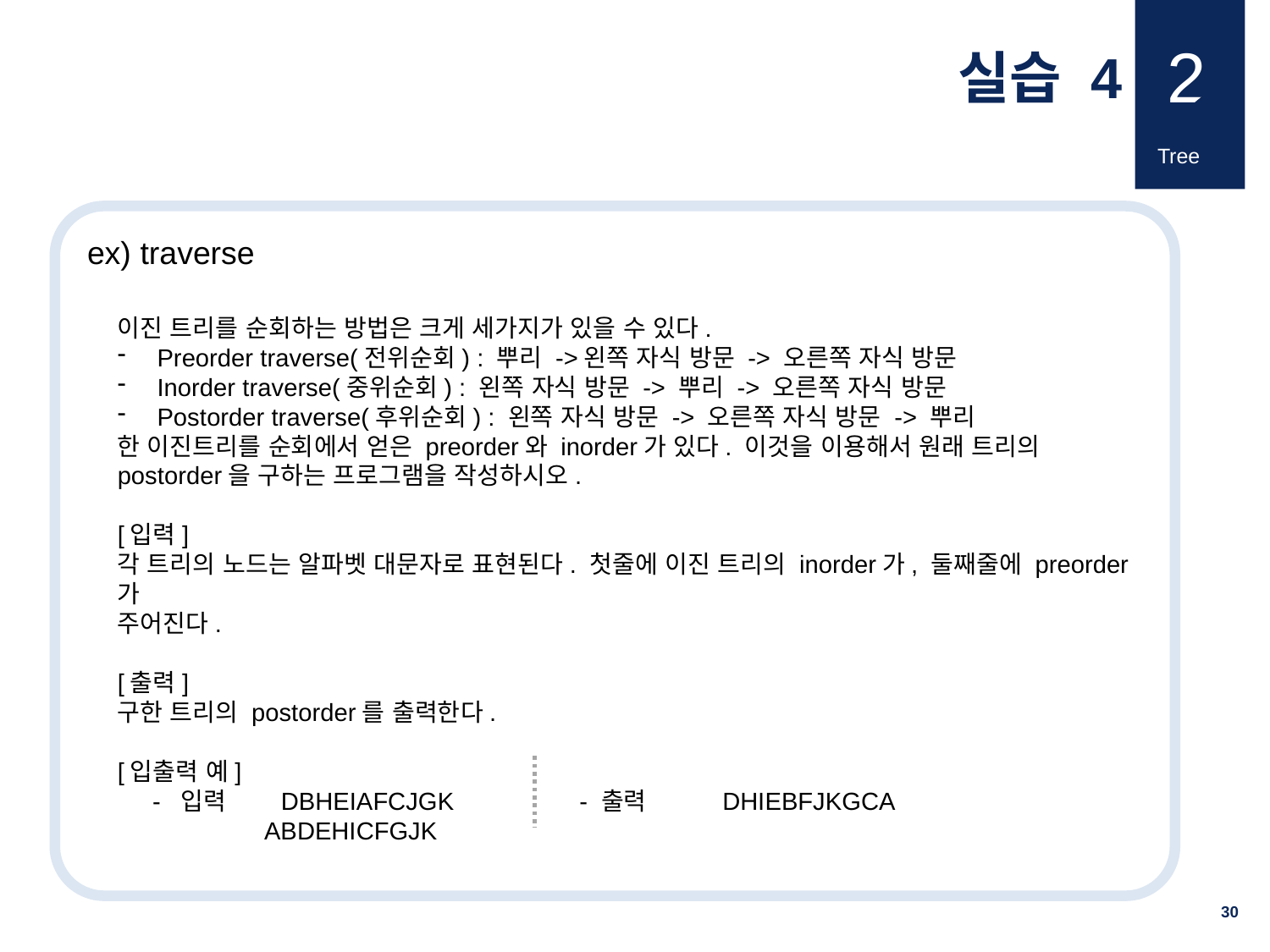

2

실습 4
Tree

ex) traverse
이진 트리를 순회하는 방법은 크게 세가지가 있을 수 있다.
Preorder traverse(전위순회) : 뿌리 ->왼쪽 자식 방문 -> 오른쪽 자식 방문
Inorder traverse(중위순회) : 왼쪽 자식 방문 -> 뿌리 -> 오른쪽 자식 방문
Postorder traverse(후위순회) : 왼쪽 자식 방문 -> 오른쪽 자식 방문 -> 뿌리
한 이진트리를 순회에서 얻은 preorder와 inorder가 있다. 이것을 이용해서 원래 트리의 postorder을 구하는 프로그램을 작성하시오.

[입력]
각 트리의 노드는 알파벳 대문자로 표현된다. 첫줄에 이진 트리의 inorder가, 둘째줄에 preorder가
주어진다.

[출력]
구한 트리의 postorder를 출력한다.

[입출력 예]
     -  입력       DBHEIAFCJGK                  - 출력          DHIEBFJKGCA
                     ABDEHICFGJK

30